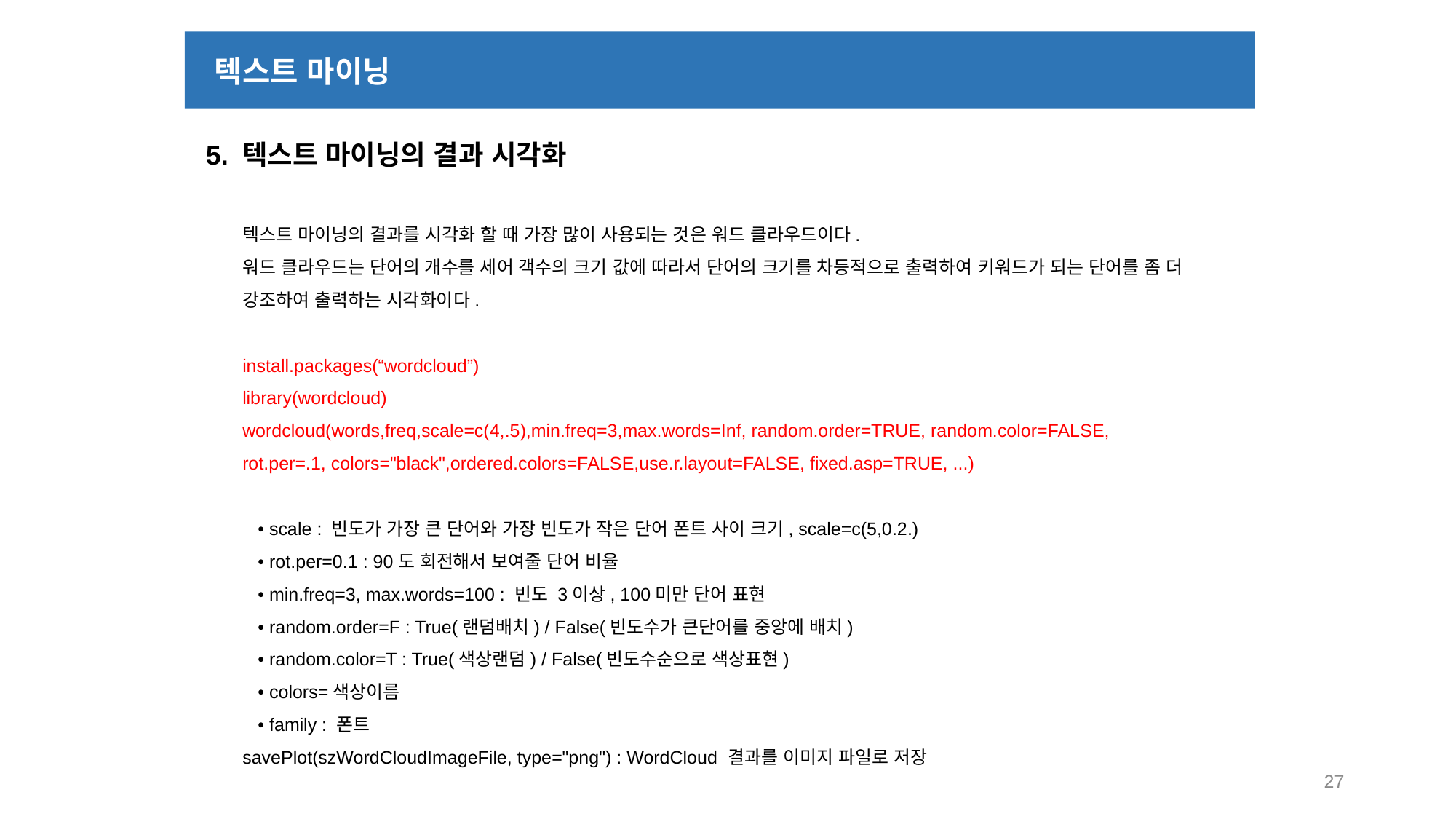

텍스트 마이닝

5. 텍스트 마이닝의 결과 시각화
텍스트 마이닝의 결과를 시각화 할 때 가장 많이 사용되는 것은 워드 클라우드이다.
워드 클라우드는 단어의 개수를 세어 객수의 크기 값에 따라서 단어의 크기를 차등적으로 출력하여 키워드가 되는 단어를 좀 더 강조하여 출력하는 시각화이다.

install.packages(“wordcloud”)
library(wordcloud)
wordcloud(words,freq,scale=c(4,.5),min.freq=3,max.words=Inf, random.order=TRUE, random.color=FALSE, rot.per=.1, colors="black",ordered.colors=FALSE,use.r.layout=FALSE, fixed.asp=TRUE, ...)

   • scale : 빈도가 가장 큰 단어와 가장 빈도가 작은 단어 폰트 사이 크기, scale=c(5,0.2.)
   • rot.per=0.1 : 90도 회전해서 보여줄 단어 비율
   • min.freq=3, max.words=100 : 빈도 3이상, 100미만 단어 표현
   • random.order=F : True(랜덤배치) / False(빈도수가 큰단어를 중앙에 배치)
   • random.color=T : True(색상랜덤) / False(빈도수순으로 색상표현)
   • colors=색상이름
   • family : 폰트
savePlot(szWordCloudImageFile, type="png") : WordCloud 결과를 이미지 파일로 저장
27